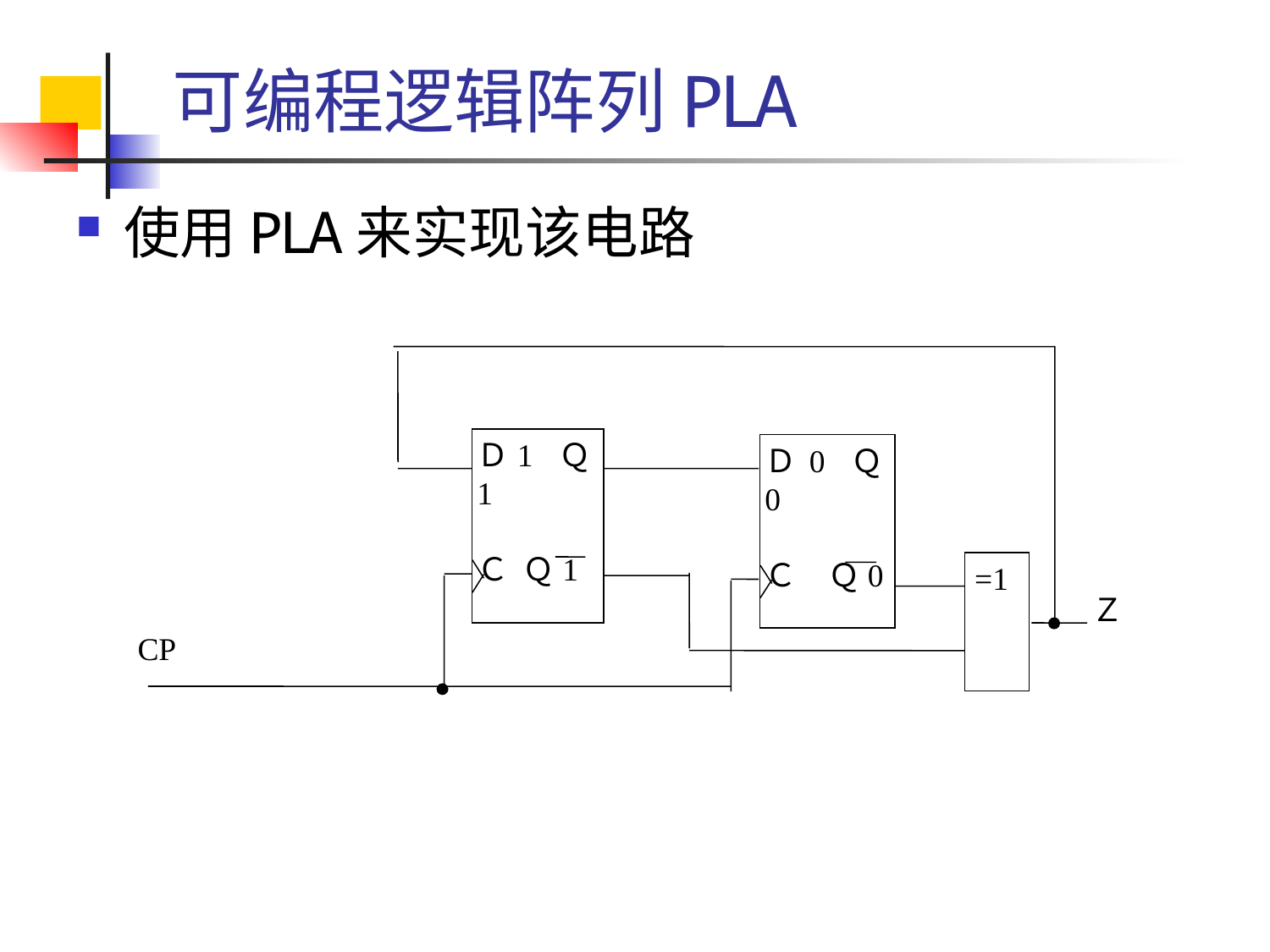

# 可编程逻辑阵列PLA
使用PLA来实现该电路

Ｄ1  Ｑ1

Ｃ  Ｑ1

Ｄ0 Ｑ0

Ｃ　Ｑ0

=1

Ｚ

CP